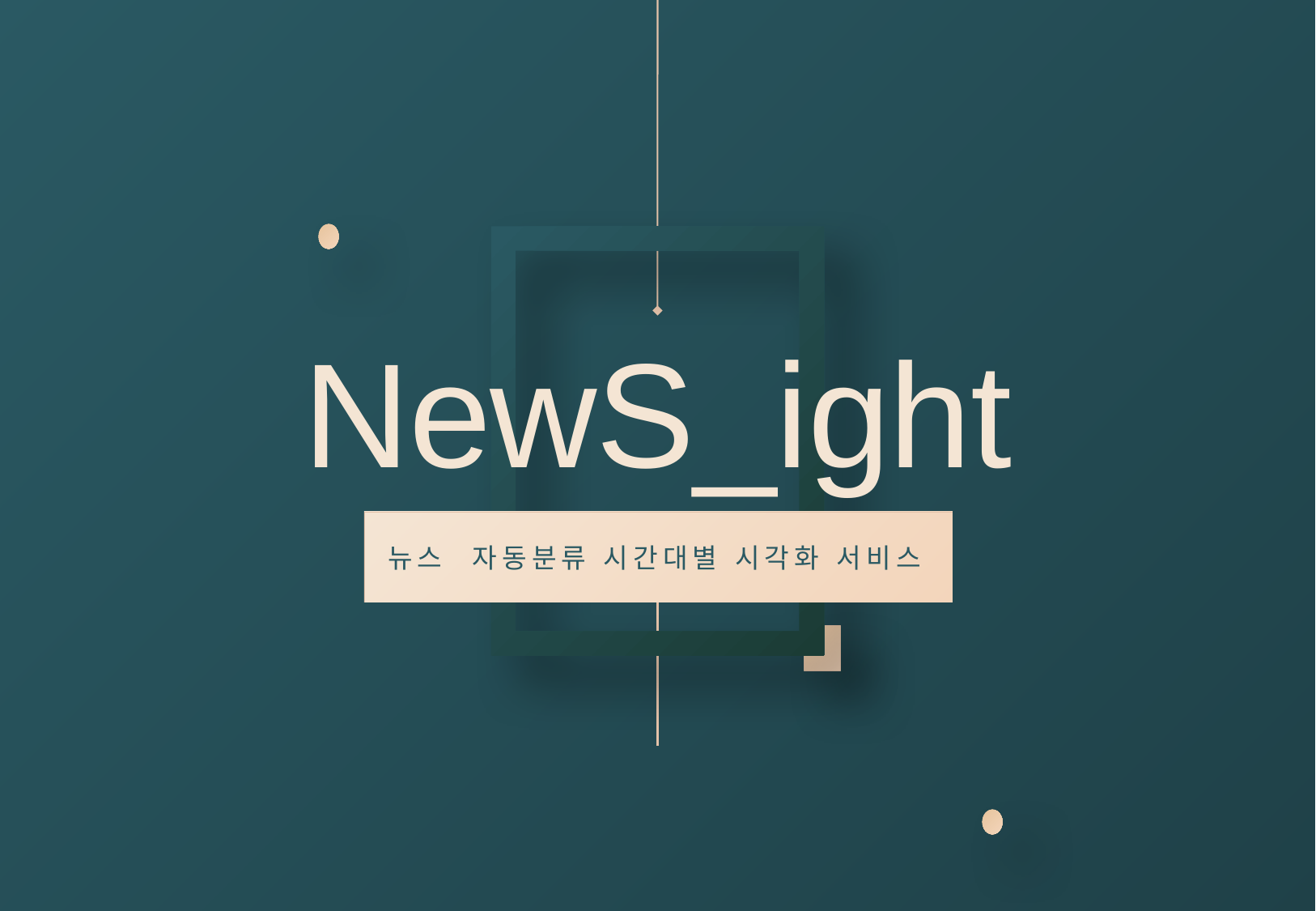

# NewS_ight
뉴스  자동분류 시간대별 시각화 서비스